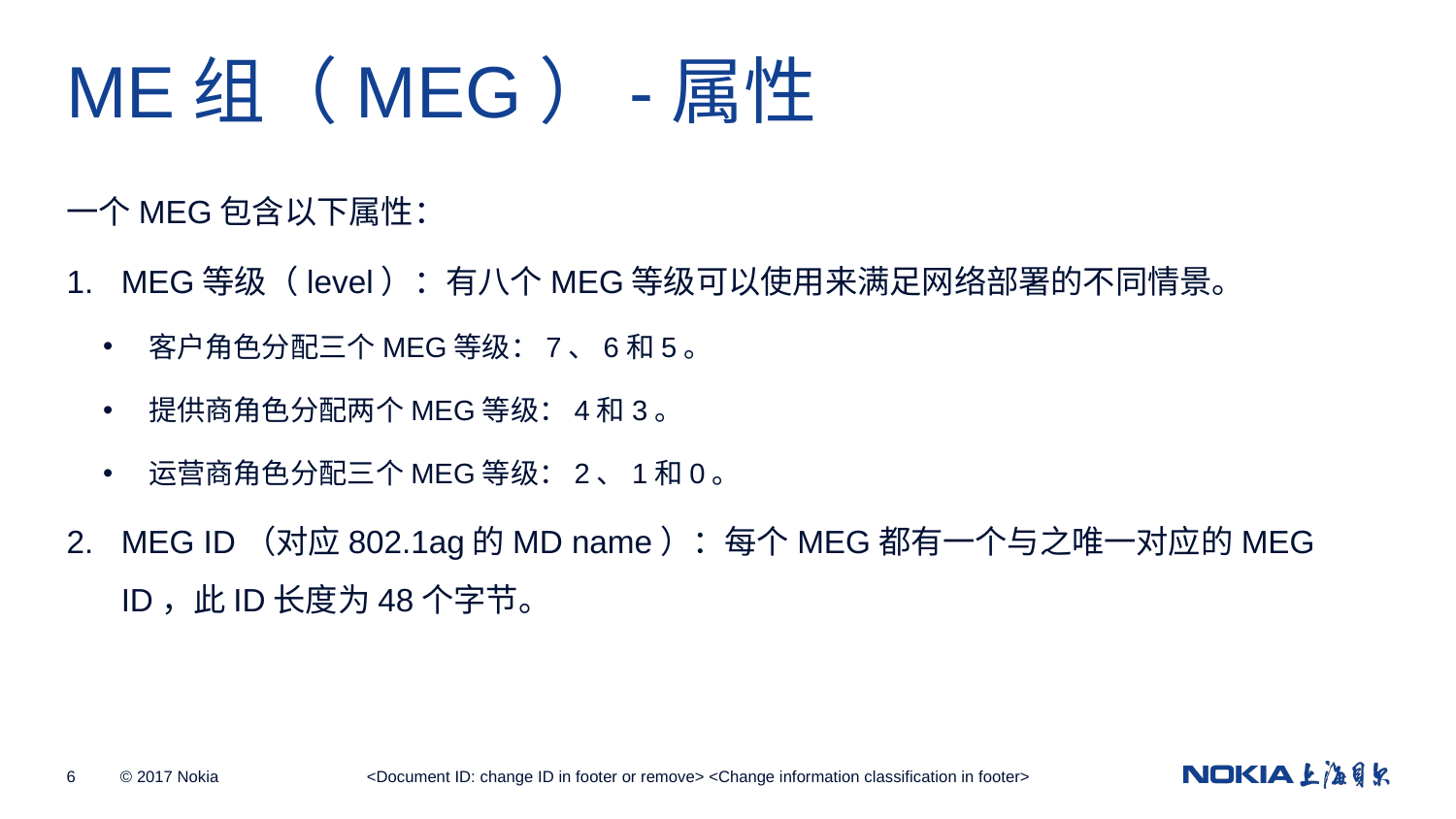

ME组（MEG）-属性
一个MEG包含以下属性：
MEG等级（level）：有八个MEG等级可以使用来满足网络部署的不同情景。
客户角色分配三个MEG等级：7、6和5。
提供商角色分配两个MEG等级：4和3。
运营商角色分配三个MEG等级：2、1和0。
MEG ID（对应802.1ag的MD name）：每个MEG都有一个与之唯一对应的MEG ID，此ID长度为48个字节。
<Document ID: change ID in footer or remove> <Change information classification in footer>